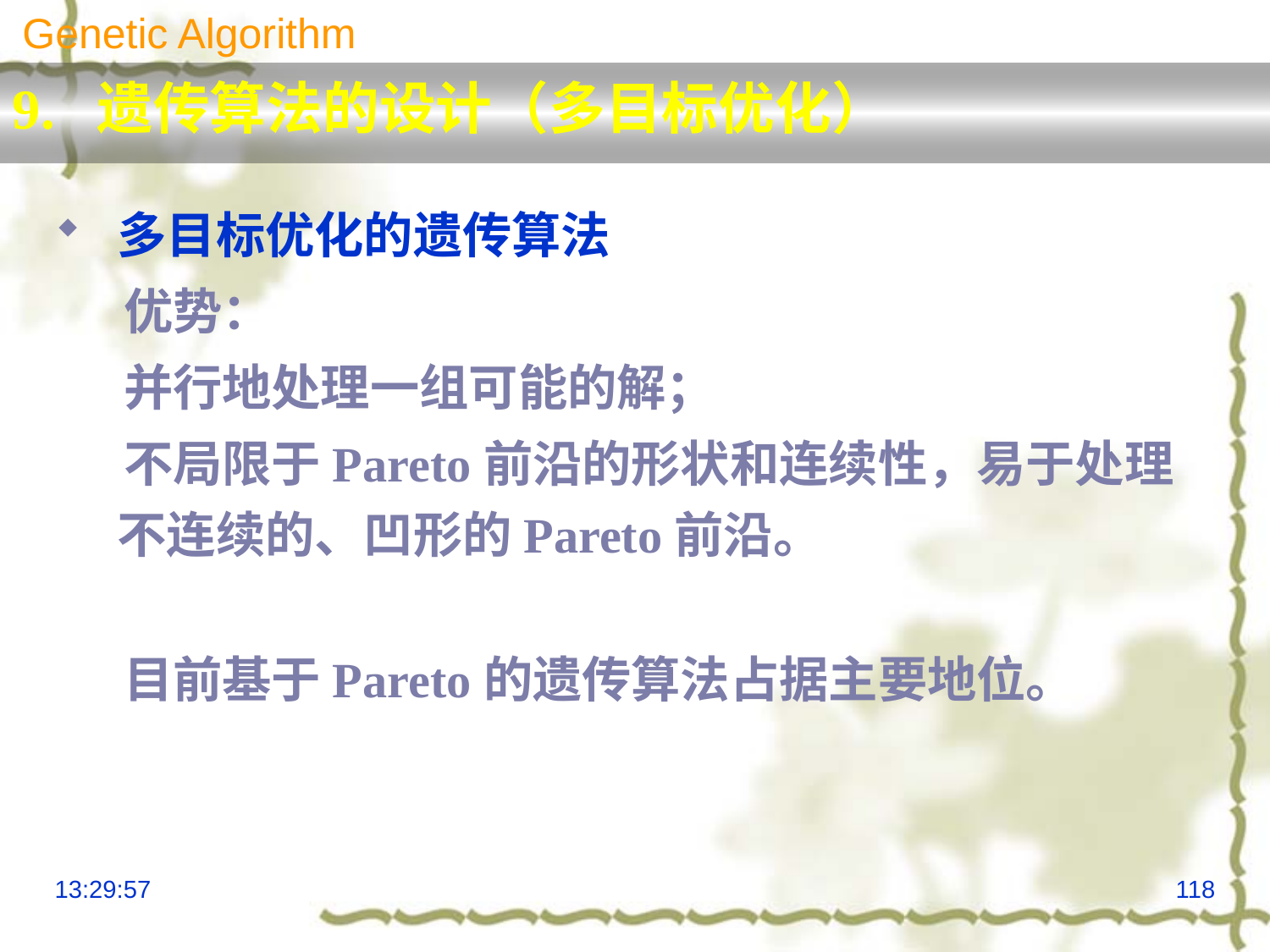

Genetic Algorithm
9.  遗传算法的设计（多目标优化）
多目标优化的遗传算法
     优势：
     并行地处理一组可能的解；
     不局限于Pareto前沿的形状和连续性，易于处理不连续的、凹形的Pareto前沿。

     目前基于Pareto的遗传算法占据主要地位。
13:29:57
118